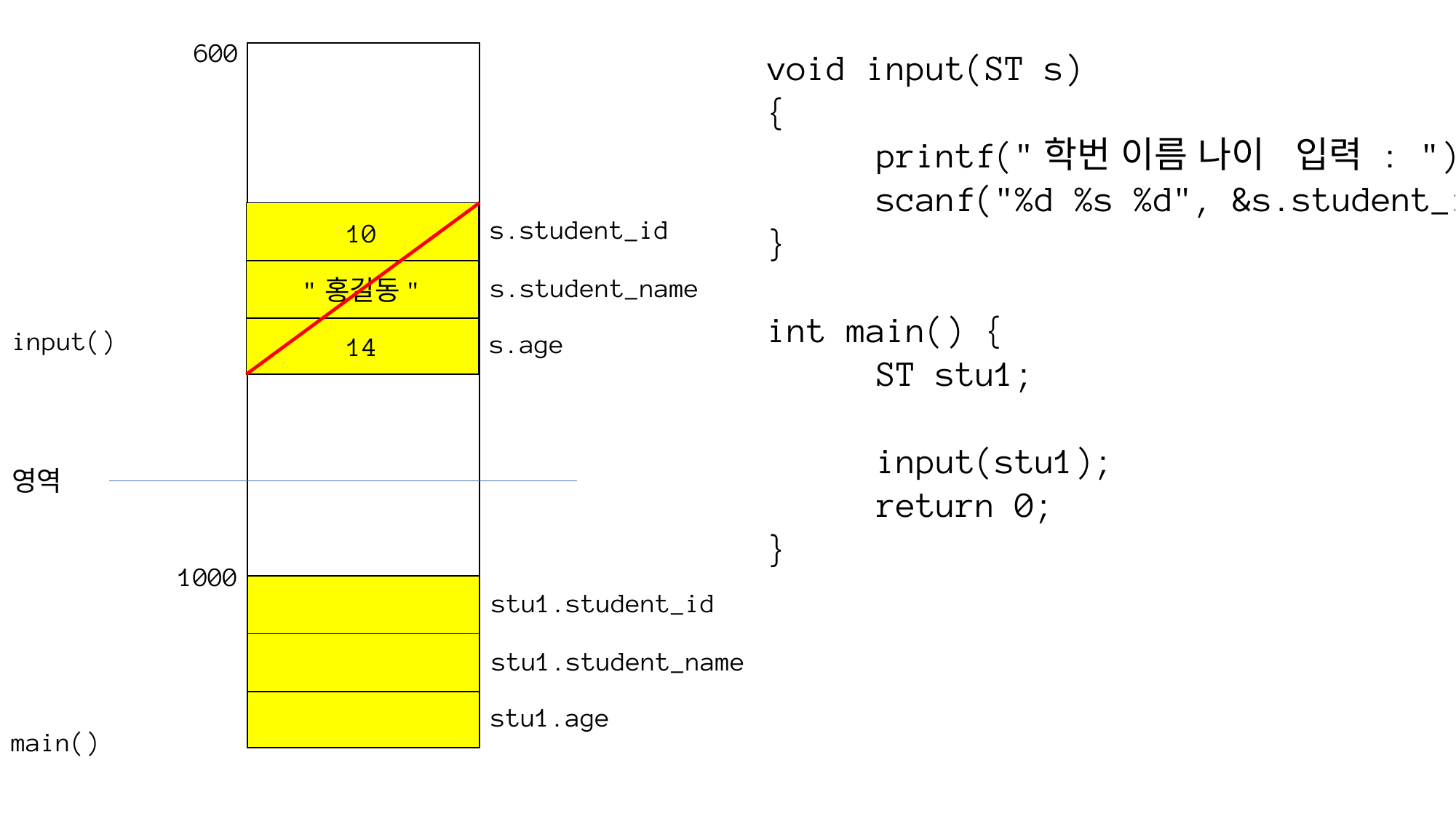

600
void input(ST s)
{
	printf("학번 이름 나이   입력 : ");
	scanf("%d %s %d", &s.student_id, &s.student_name, &s.age);
}

int main() {
	ST stu1;

	input(stu1);
	return 0;
}

10
s.student_id
"홍길동"
s.student_name
14
input()
s.age
stack 영역
1000

stu1.student_id

stu1.student_name

stu1.age
main()